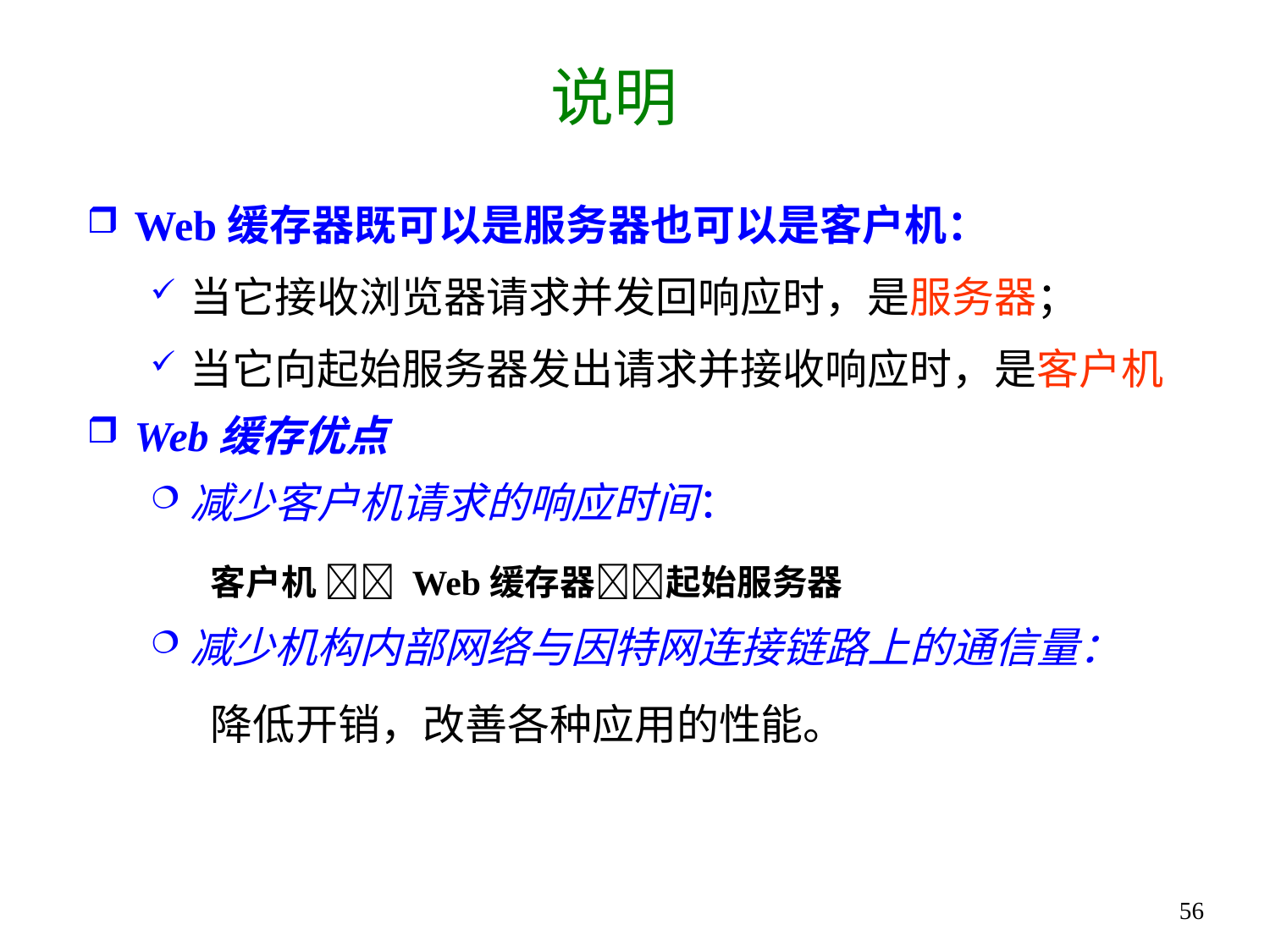

# 说明
Web缓存器既可以是服务器也可以是客户机：
当它接收浏览器请求并发回响应时，是服务器；
当它向起始服务器发出请求并接收响应时，是客户机
Web缓存优点
减少客户机请求的响应时间：
          客户机 ←→ Web缓存器←→起始服务器
减少机构内部网络与因特网连接链路上的通信量：
          降低开销，改善各种应用的性能。

56